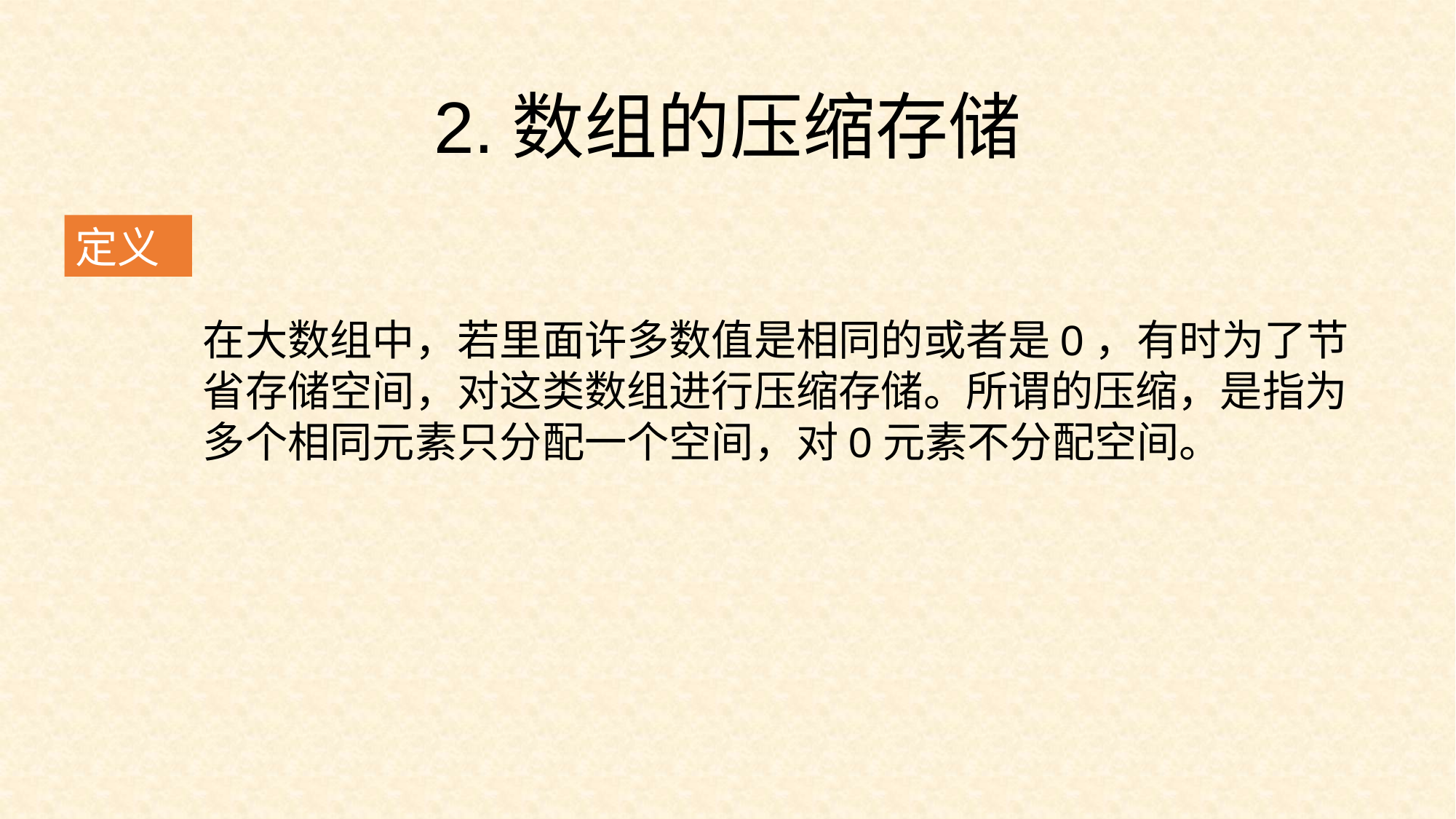

2.数组的压缩存储
定义
在大数组中，若里面许多数值是相同的或者是0，有时为了节省存储空间，对这类数组进行压缩存储。所谓的压缩，是指为多个相同元素只分配一个空间，对0元素不分配空间。